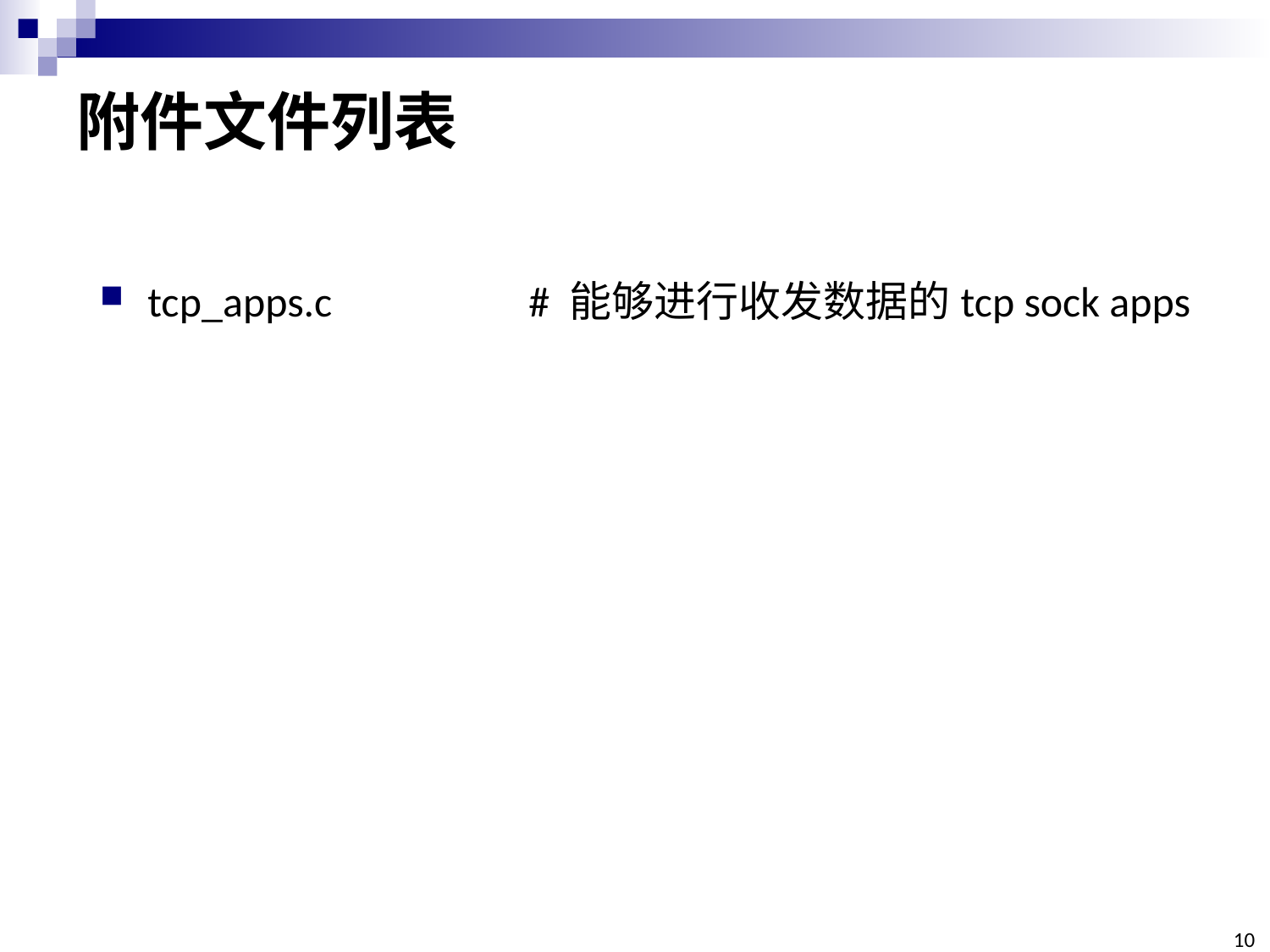

# 附件文件列表
tcp_apps.c		# 能够进行收发数据的tcp sock apps
10